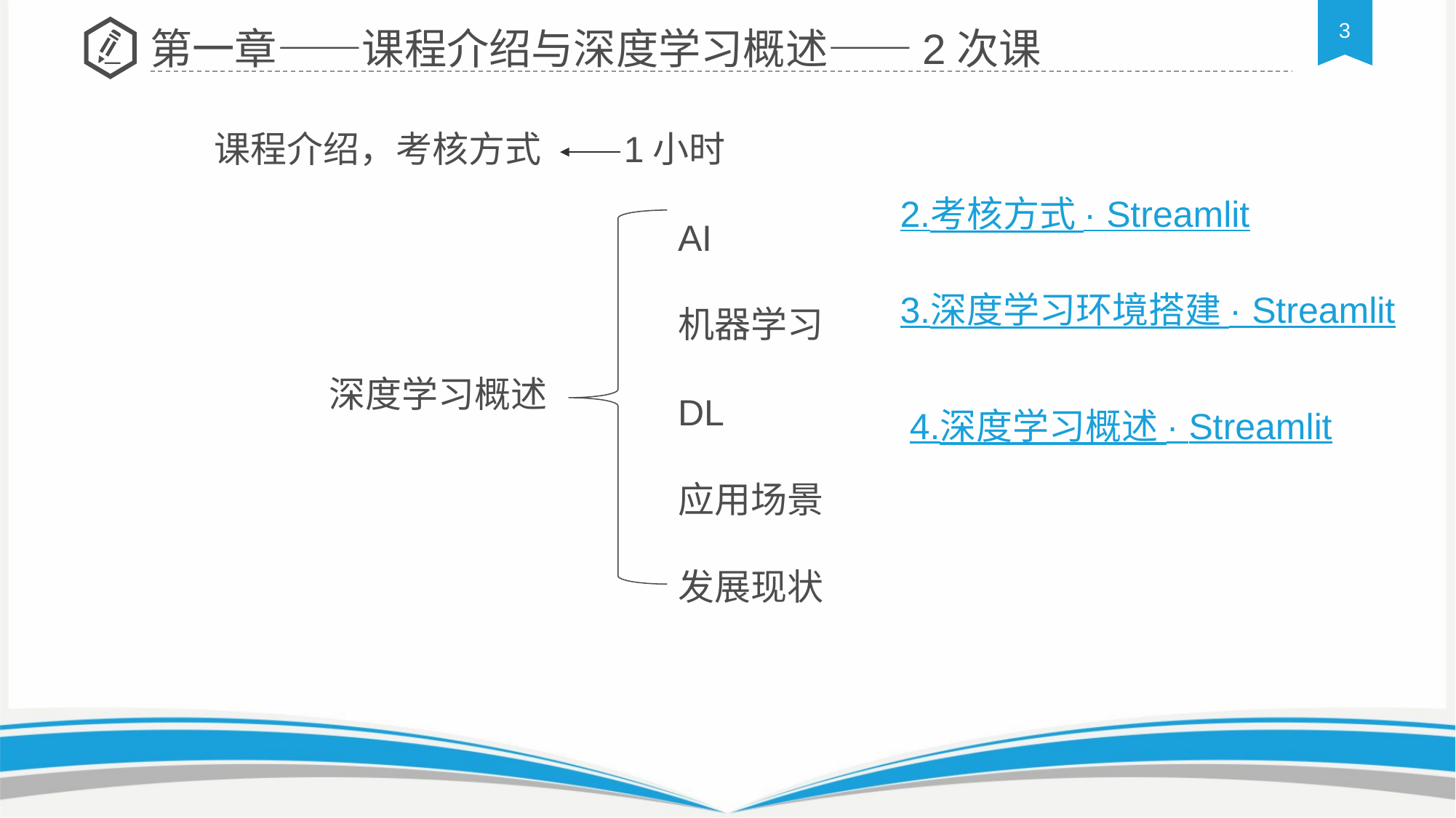

第一章——课程介绍与深度学习概述——2次课
课程介绍，考核方式         1小时
AI
机器学习
DL
应用场景
发展现状
2.考核方式 · Streamlit

3.深度学习环境搭建 · Streamlit
深度学习概述
4.深度学习概述 · Streamlit